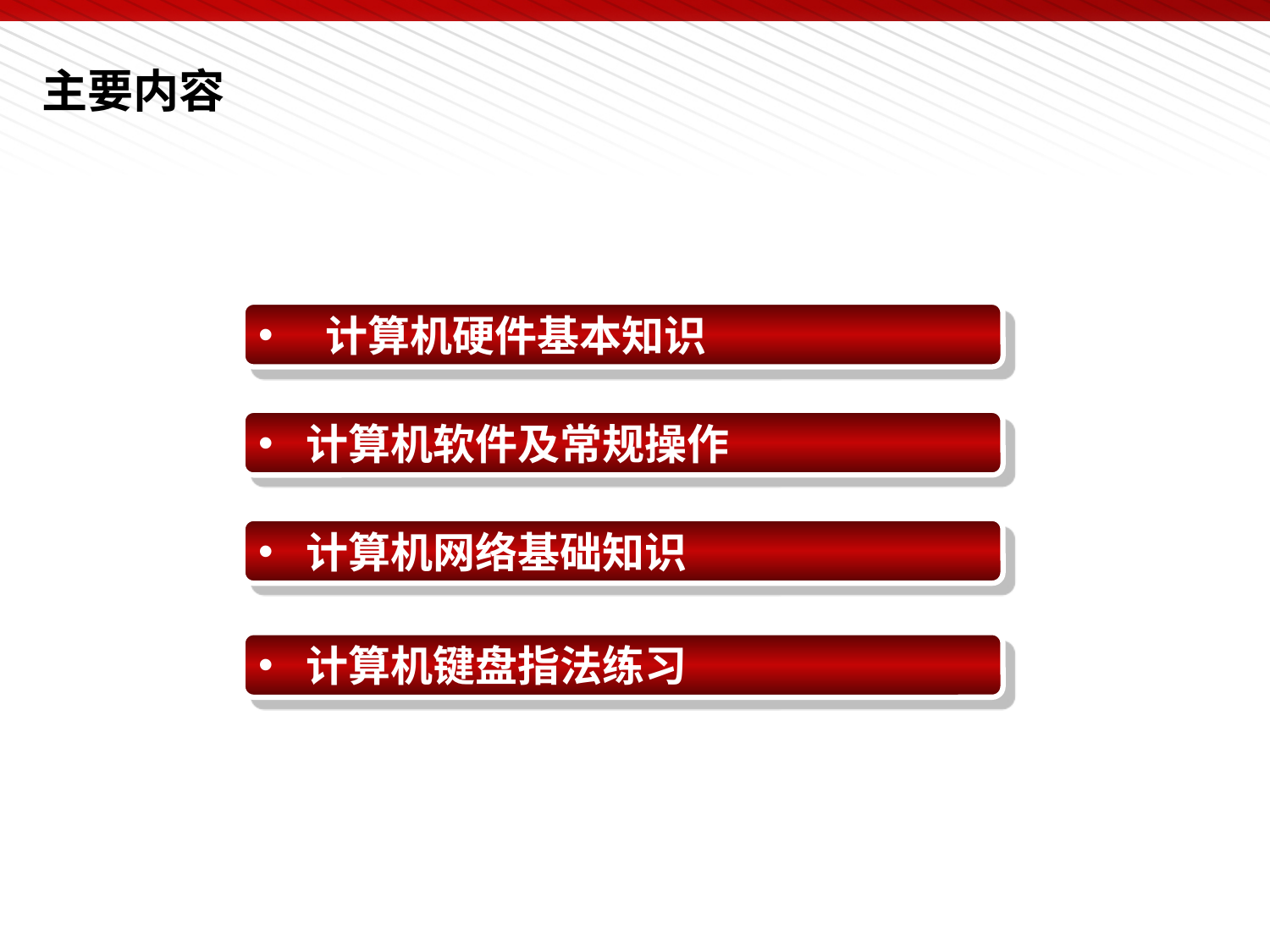

# 主要内容
 计算机硬件基本知识
计算机软件及常规操作
计算机网络基础知识
计算机键盘指法练习